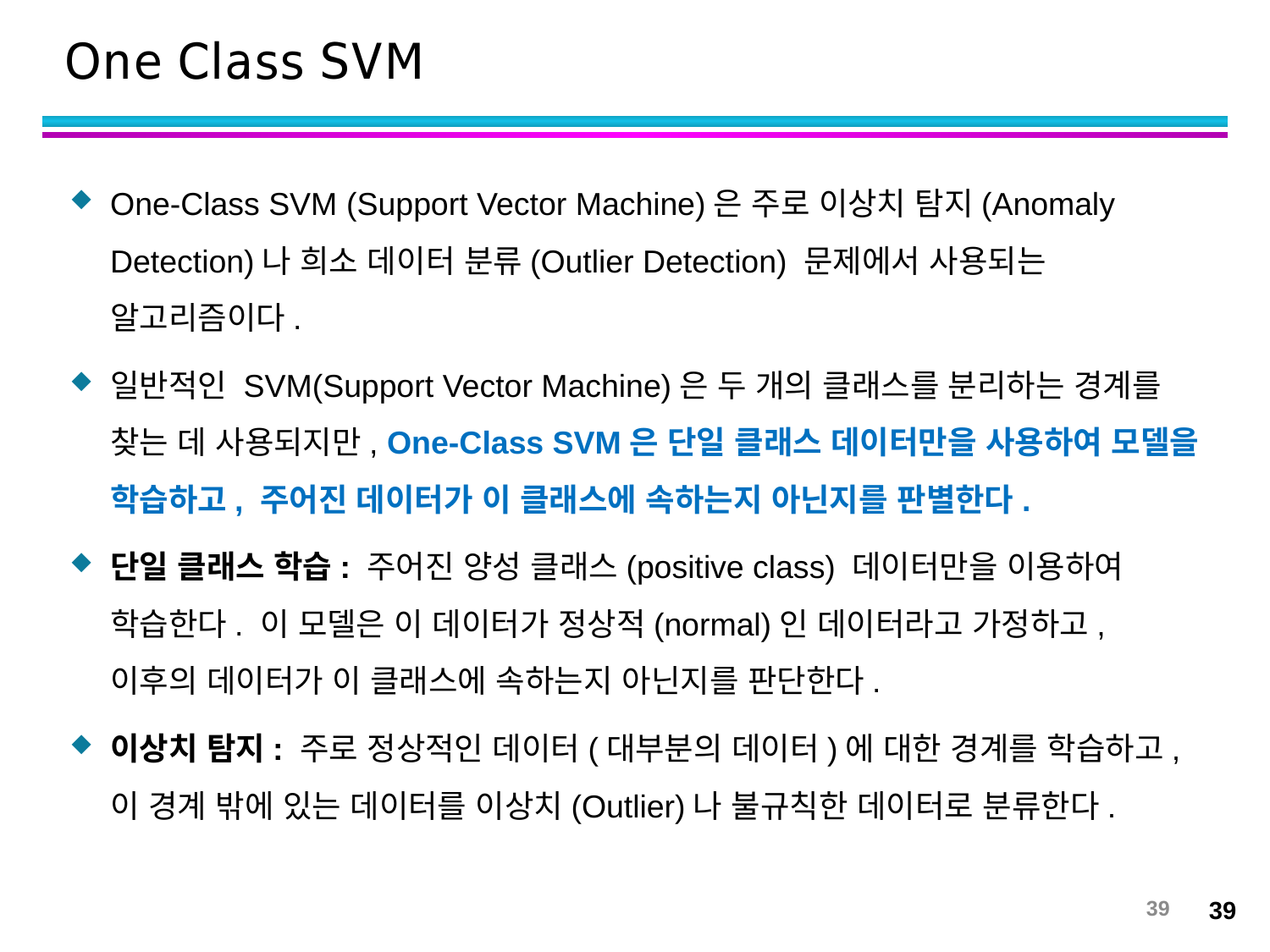

# One Class SVM
One-Class SVM (Support Vector Machine)은 주로 이상치 탐지(Anomaly Detection)나 희소 데이터 분류(Outlier Detection) 문제에서 사용되는 알고리즘이다.
일반적인 SVM(Support Vector Machine)은 두 개의 클래스를 분리하는 경계를 찾는 데 사용되지만, One-Class SVM은 단일 클래스 데이터만을 사용하여 모델을 학습하고, 주어진 데이터가 이 클래스에 속하는지 아닌지를 판별한다.
단일 클래스 학습: 주어진 양성 클래스(positive class) 데이터만을 이용하여 학습한다. 이 모델은 이 데이터가 정상적(normal)인 데이터라고 가정하고, 이후의 데이터가 이 클래스에 속하는지 아닌지를 판단한다.
이상치 탐지: 주로 정상적인 데이터(대부분의 데이터)에 대한 경계를 학습하고, 이 경계 밖에 있는 데이터를 이상치(Outlier)나 불규칙한 데이터로 분류한다.

39